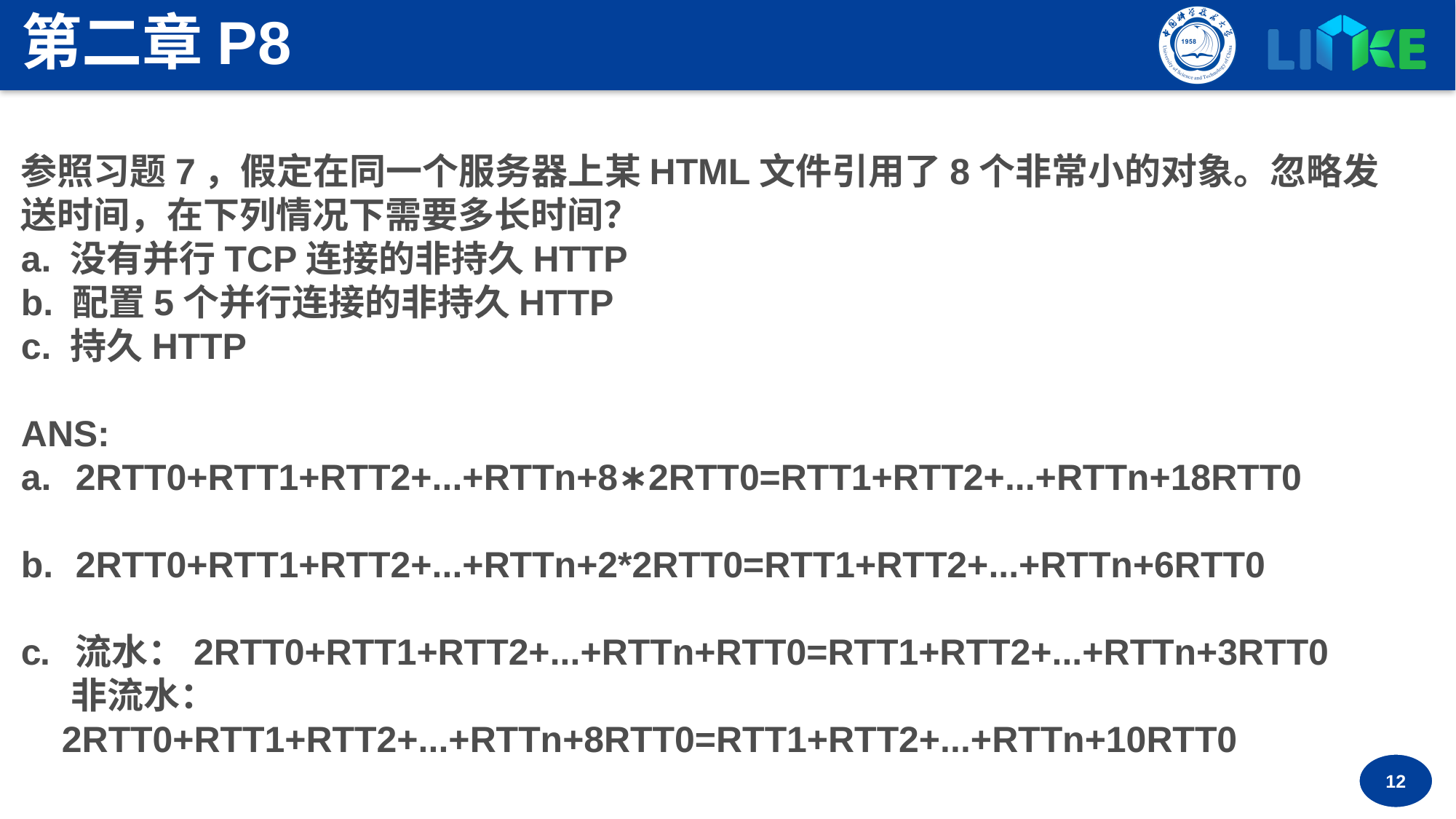

第二章P8
参照习题7，假定在同一个服务器上某HTML文件引用了8个非常小的对象。忽略发送时间，在下列情况下需要多长时间？
a. 没有并行TCP连接的非持久HTTP
b. 配置5个并行连接的非持久HTTP
c. 持久HTTP

ANS:
2RTT0+RTT1+RTT2+...+RTTn+8∗2RTT0=RTT1+RTT2+...+RTTn+18RTT0

2RTT0+RTT1+RTT2+...+RTTn+2*2RTT0=RTT1+RTT2+...+RTTn+6RTT0

流水：2RTT0+RTT1+RTT2+...+RTTn+RTT0=RTT1+RTT2+...+RTTn+3RTT0
     非流水：
    2RTT0+RTT1+RTT2+...+RTTn+8RTT0=RTT1+RTT2+...+RTTn+10RTT0